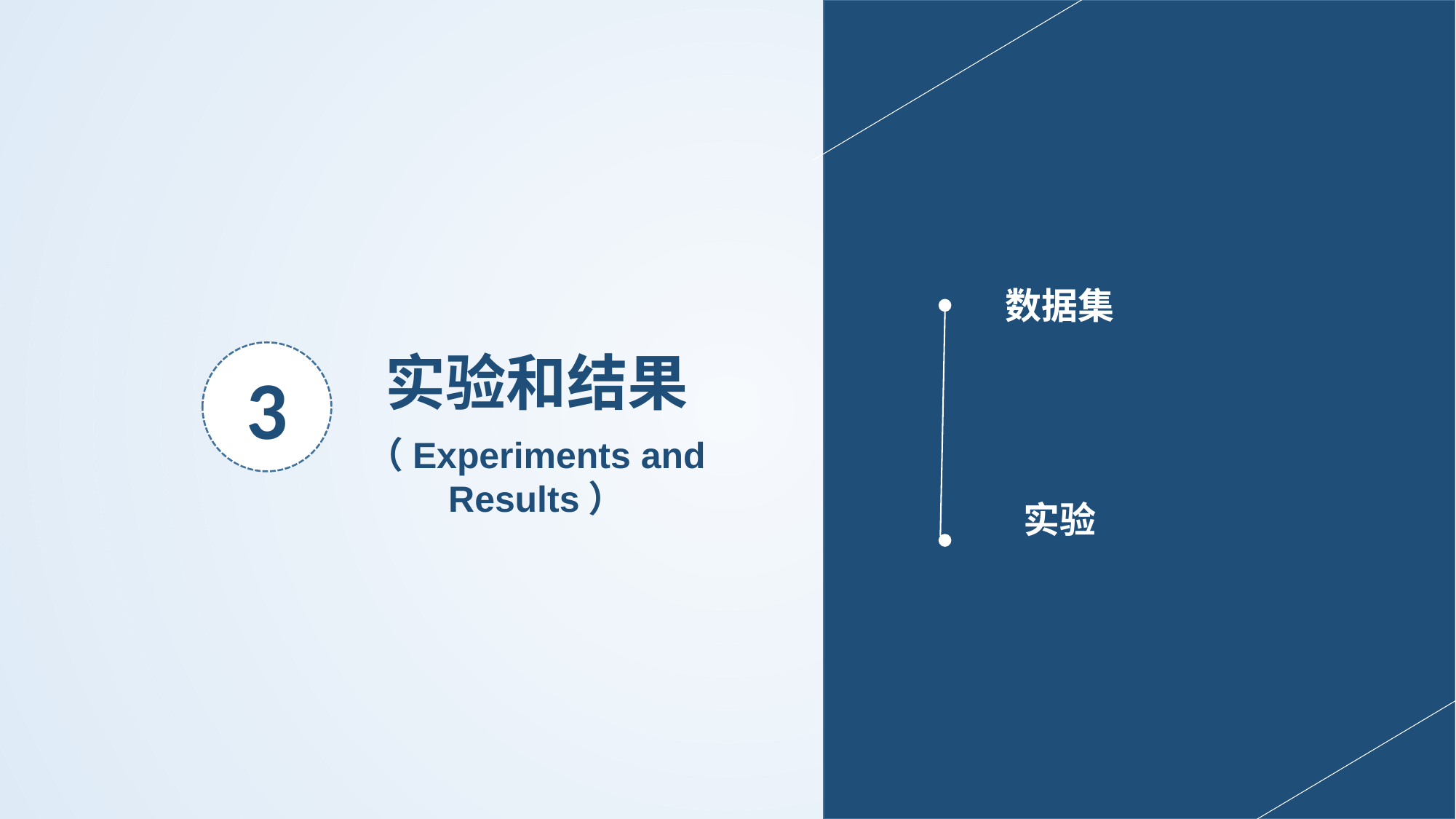

数据集

实验和结果
3
（Experiments and Results）
实验